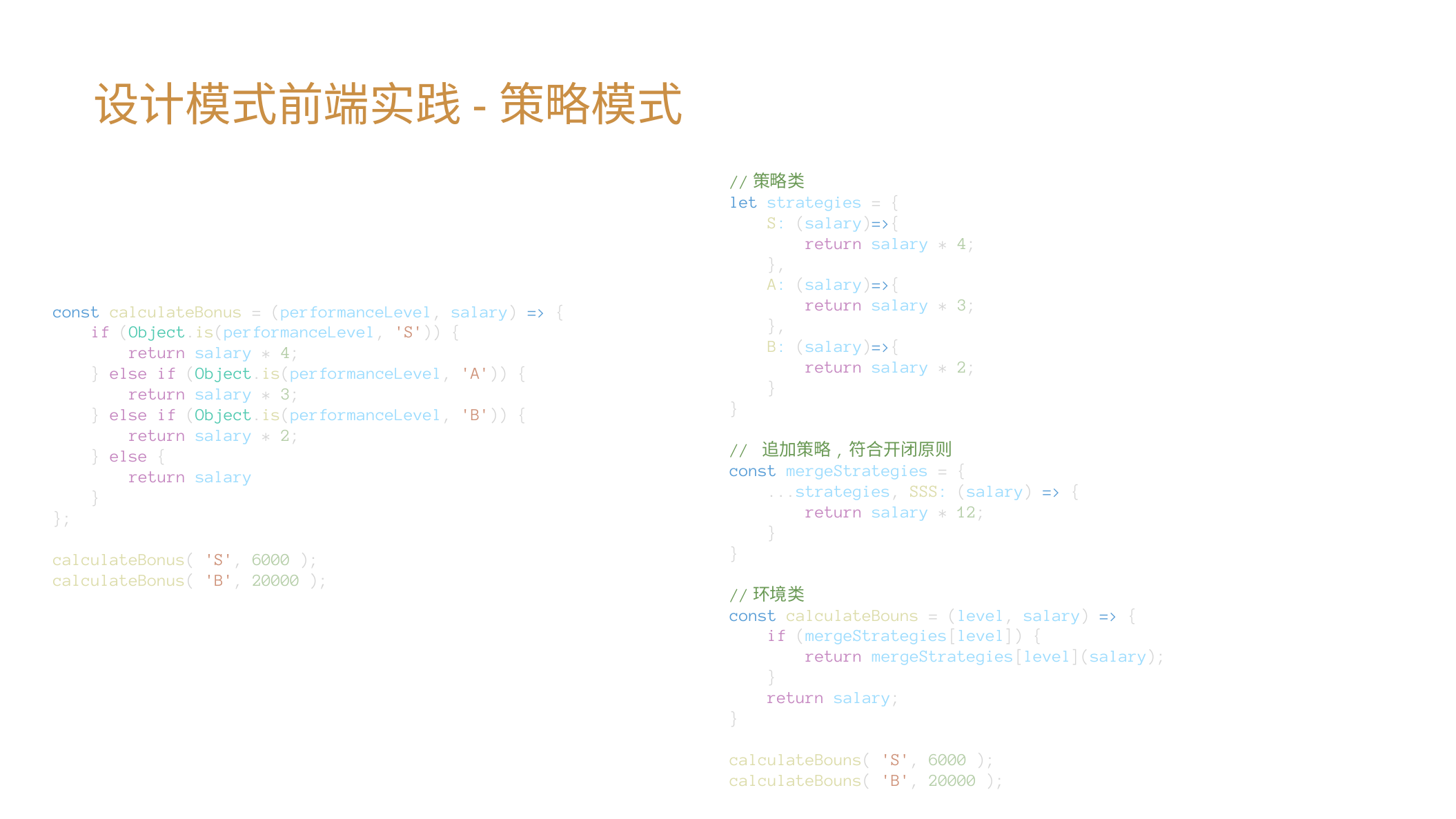

设计模式前端实践-策略模式
//策略类
let strategies = {
    S: (salary)=>{
        return salary * 4;
    },
    A: (salary)=>{
        return salary * 3;
    },
    B: (salary)=>{
        return salary * 2;
    }
}
// 追加策略,符合开闭原则
const mergeStrategies = {
    ...strategies, SSS: (salary) => {
        return salary * 12;
    }
}
//环境类
const calculateBouns = (level, salary) => {
    if (mergeStrategies[level]) {
        return mergeStrategies[level](salary);
    }
    return salary;
}
calculateBouns( 'S', 6000 );
calculateBouns( 'B', 20000 );
const calculateBonus = (performanceLevel, salary) => {
    if (Object.is(performanceLevel, 'S')) {
        return salary * 4;
    } else if (Object.is(performanceLevel, 'A')) {
        return salary * 3;
    } else if (Object.is(performanceLevel, 'B')) {
        return salary * 2;
    } else {
        return salary
    }
};
calculateBonus( 'S', 6000 );
calculateBonus( 'B', 20000 );